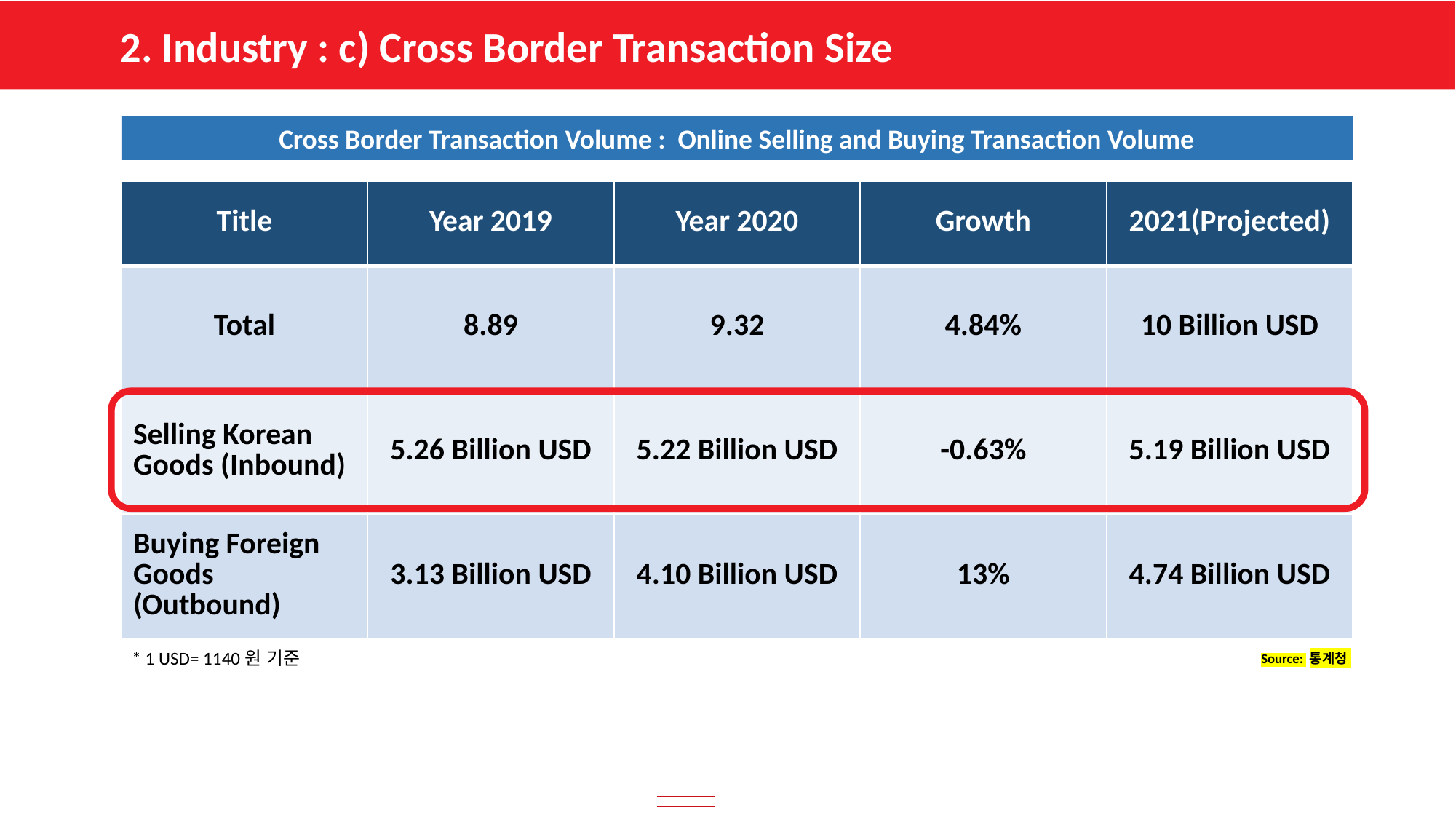

2. Industry : c) Cross Border Transaction Size
Cross Border Transaction Volume :  Online Selling and Buying Transaction Volume
| Title | Year 2019 | Year 2020 | Growth | 2021(Projected) |
| --- | --- | --- | --- | --- |
| Total | 8.89 | 9.32 | 4.84% | 10 Billion USD |
| Selling Korean Goods (Inbound) | 5.26 Billion USD | 5.22 Billion USD | -0.63% | 5.19 Billion USD |
| Buying Foreign Goods (Outbound) | 3.13 Billion USD | 4.10 Billion USD | 13% | 4.74 Billion USD |

* 1 USD= 1140원 기준
Source: 통계청